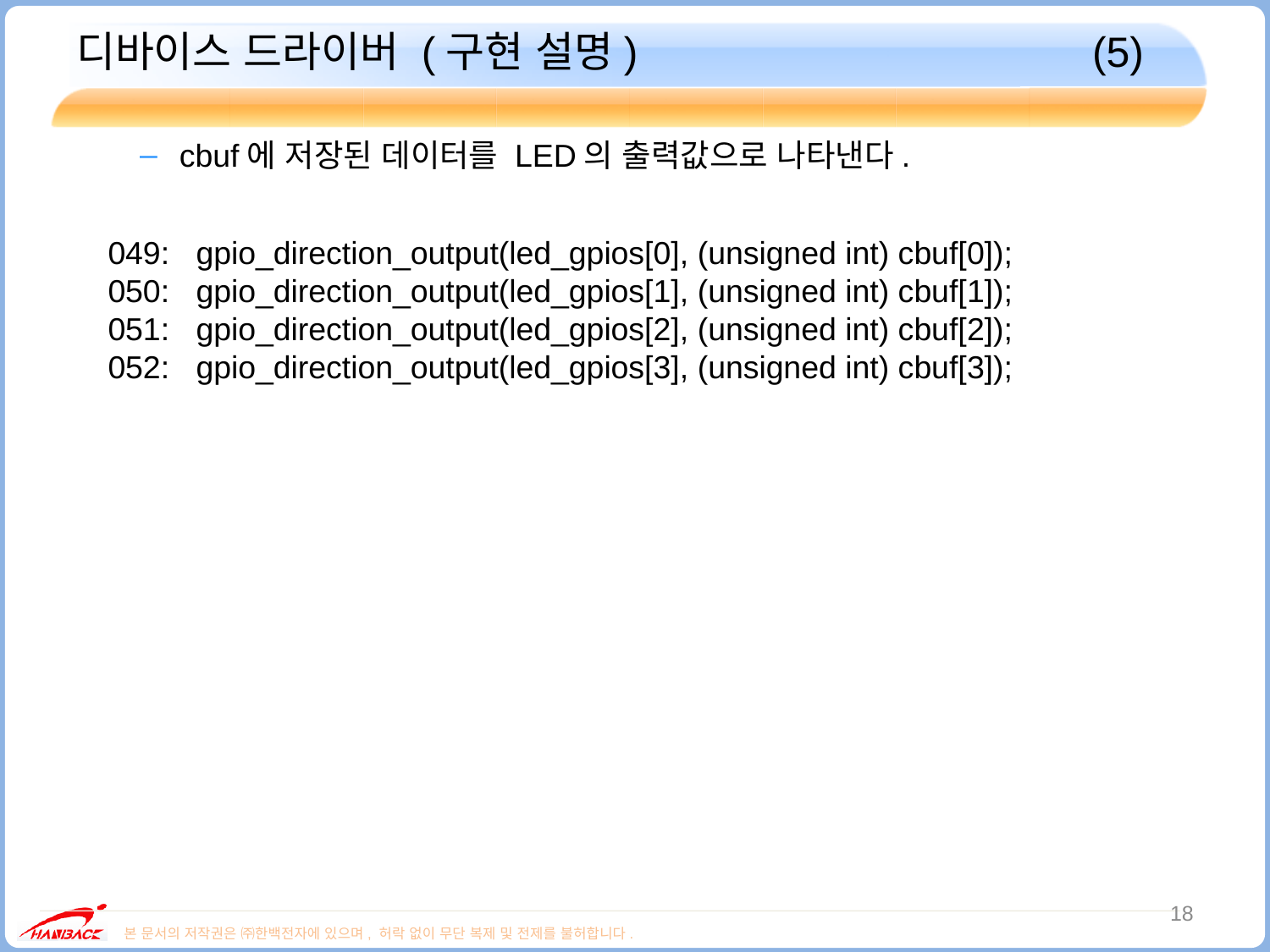

# 디바이스 드라이버 (구현 설명)				(5)
cbuf에 저장된 데이터를 LED의 출력값으로 나타낸다.

049:   gpio_direction_output(led_gpios[0], (unsigned int) cbuf[0]);
050:   gpio_direction_output(led_gpios[1], (unsigned int) cbuf[1]);
051:   gpio_direction_output(led_gpios[2], (unsigned int) cbuf[2]);
052:   gpio_direction_output(led_gpios[3], (unsigned int) cbuf[3]);
18